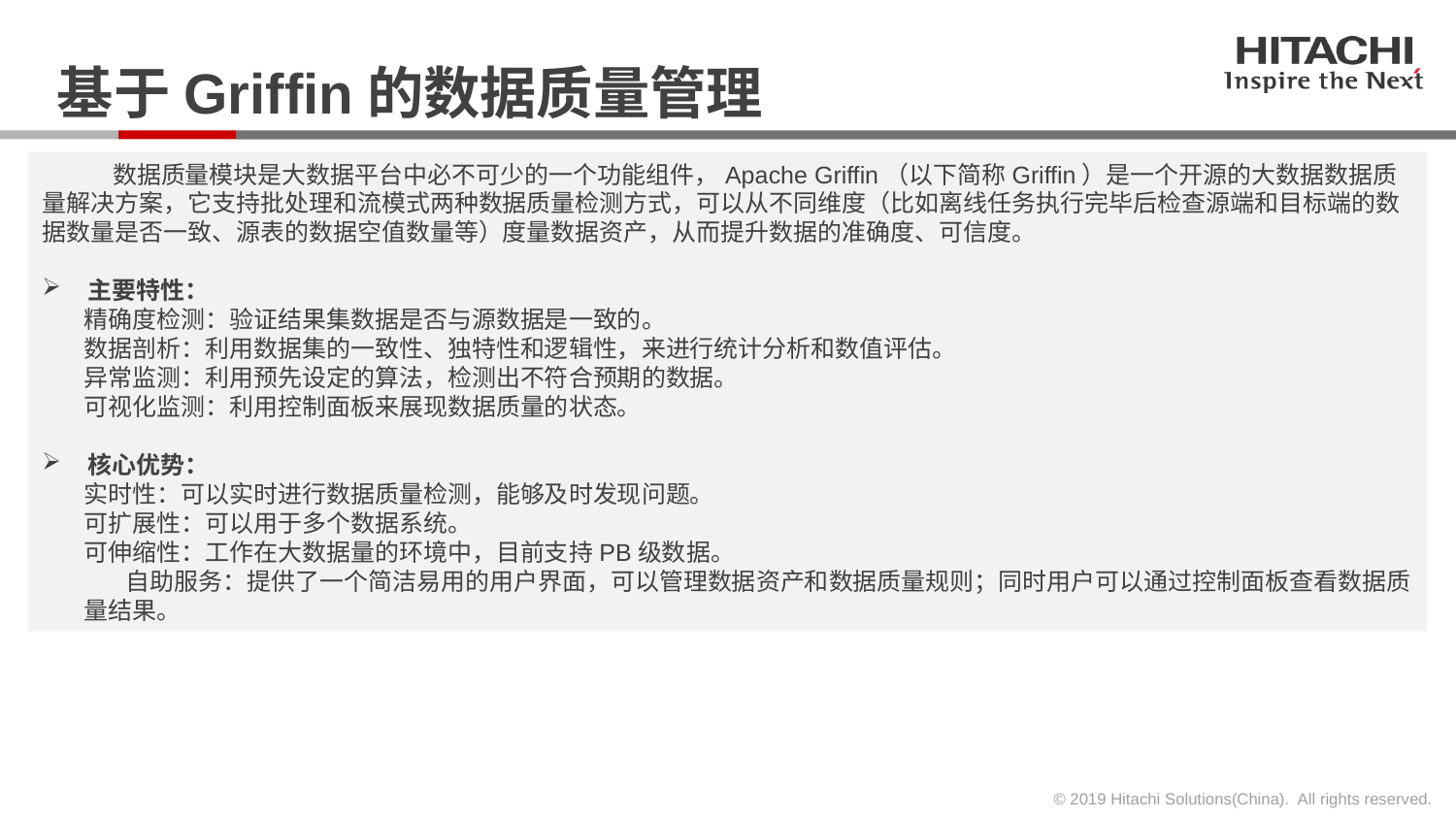

基于Griffin的数据质量管理
数据质量模块是大数据平台中必不可少的一个功能组件，Apache Griffin（以下简称Griffin）是一个开源的大数据数据质量解决方案，它支持批处理和流模式两种数据质量检测方式，可以从不同维度（比如离线任务执行完毕后检查源端和目标端的数据数量是否一致、源表的数据空值数量等）度量数据资产，从而提升数据的准确度、可信度。

主要特性：
精确度检测：验证结果集数据是否与源数据是一致的。
数据剖析：利用数据集的一致性、独特性和逻辑性，来进行统计分析和数值评估。
异常监测：利用预先设定的算法，检测出不符合预期的数据。
可视化监测：利用控制面板来展现数据质量的状态。

核心优势：
实时性：可以实时进行数据质量检测，能够及时发现问题。
可扩展性：可以用于多个数据系统。
可伸缩性：工作在大数据量的环境中，目前支持PB级数据。
自助服务：提供了一个简洁易用的用户界面，可以管理数据资产和数据质量规则；同时用户可以通过控制面板查看数据质量结果。